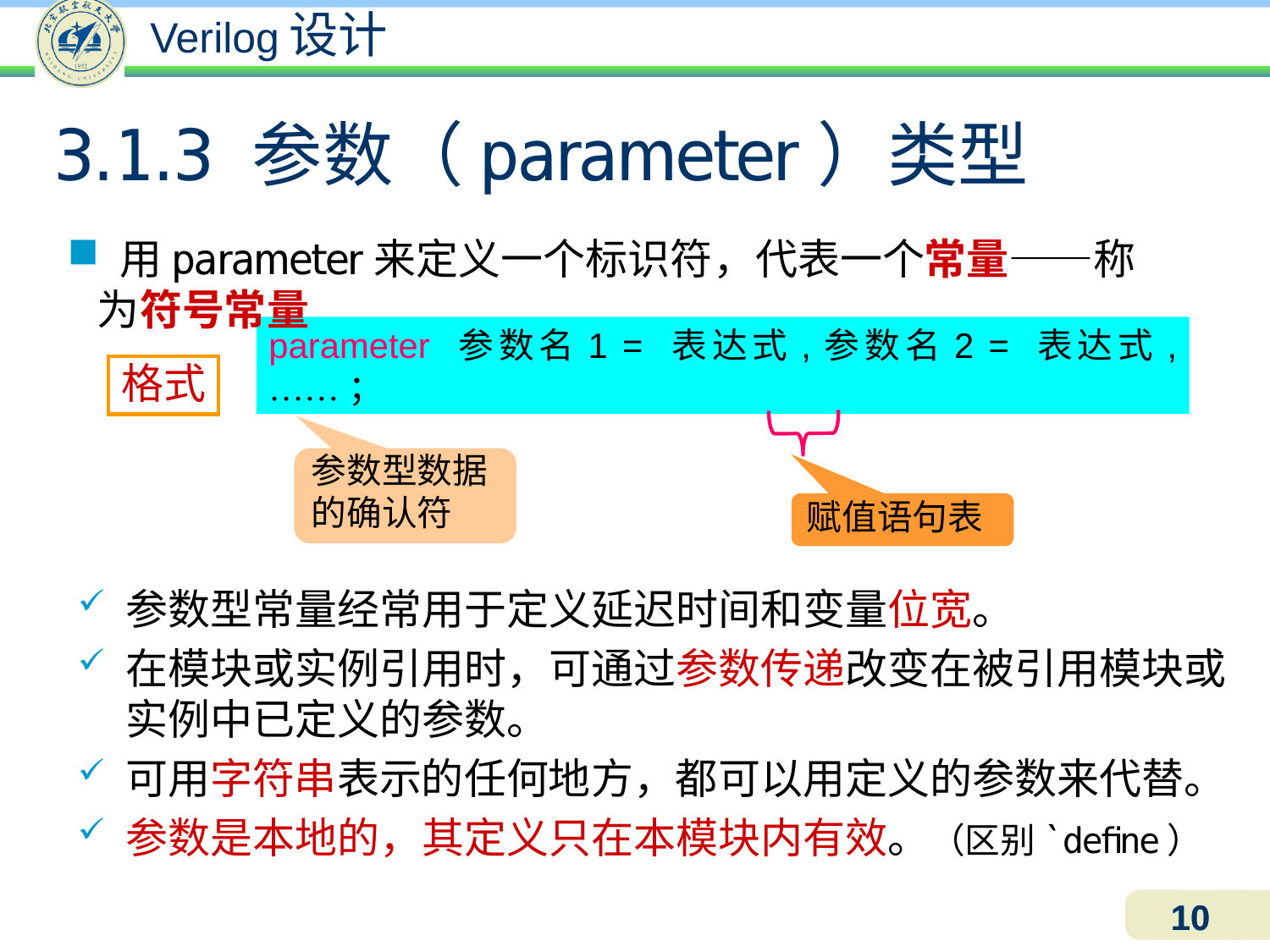

3.1.3 参数（parameter）类型
 用parameter来定义一个标识符，代表一个常量——称为符号常量
格式
parameter 参数名1 = 表达式,参数名2 = 表达式, ……；

赋值语句表
参数型数据的确认符
参数型常量经常用于定义延迟时间和变量位宽。
在模块或实例引用时，可通过参数传递改变在被引用模块或实例中已定义的参数。
可用字符串表示的任何地方，都可以用定义的参数来代替。
参数是本地的，其定义只在本模块内有效。（区别`define）
10
10